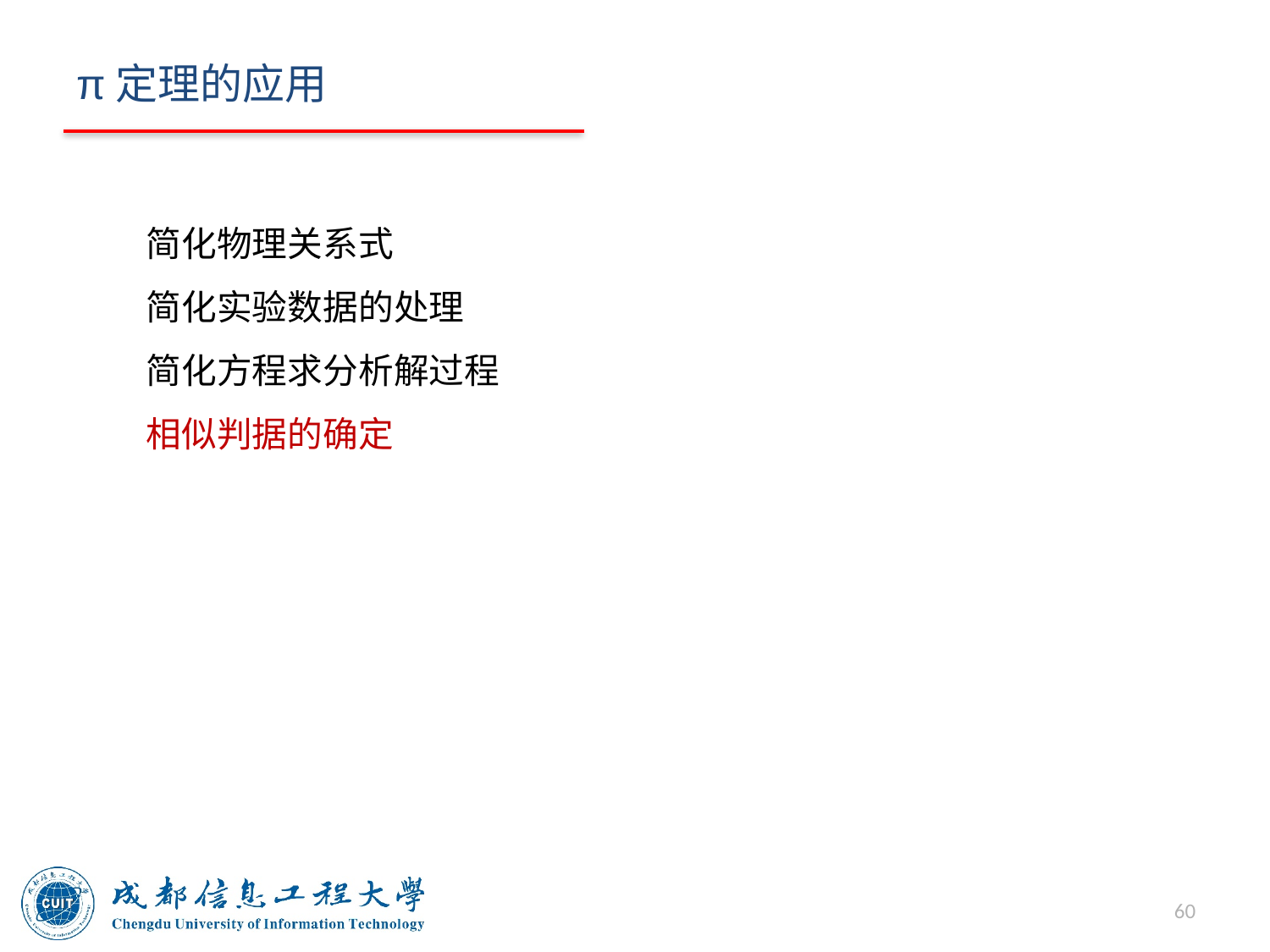

# π定理的应用
简化物理关系式
简化实验数据的处理
简化方程求分析解过程
相似判据的确定
60